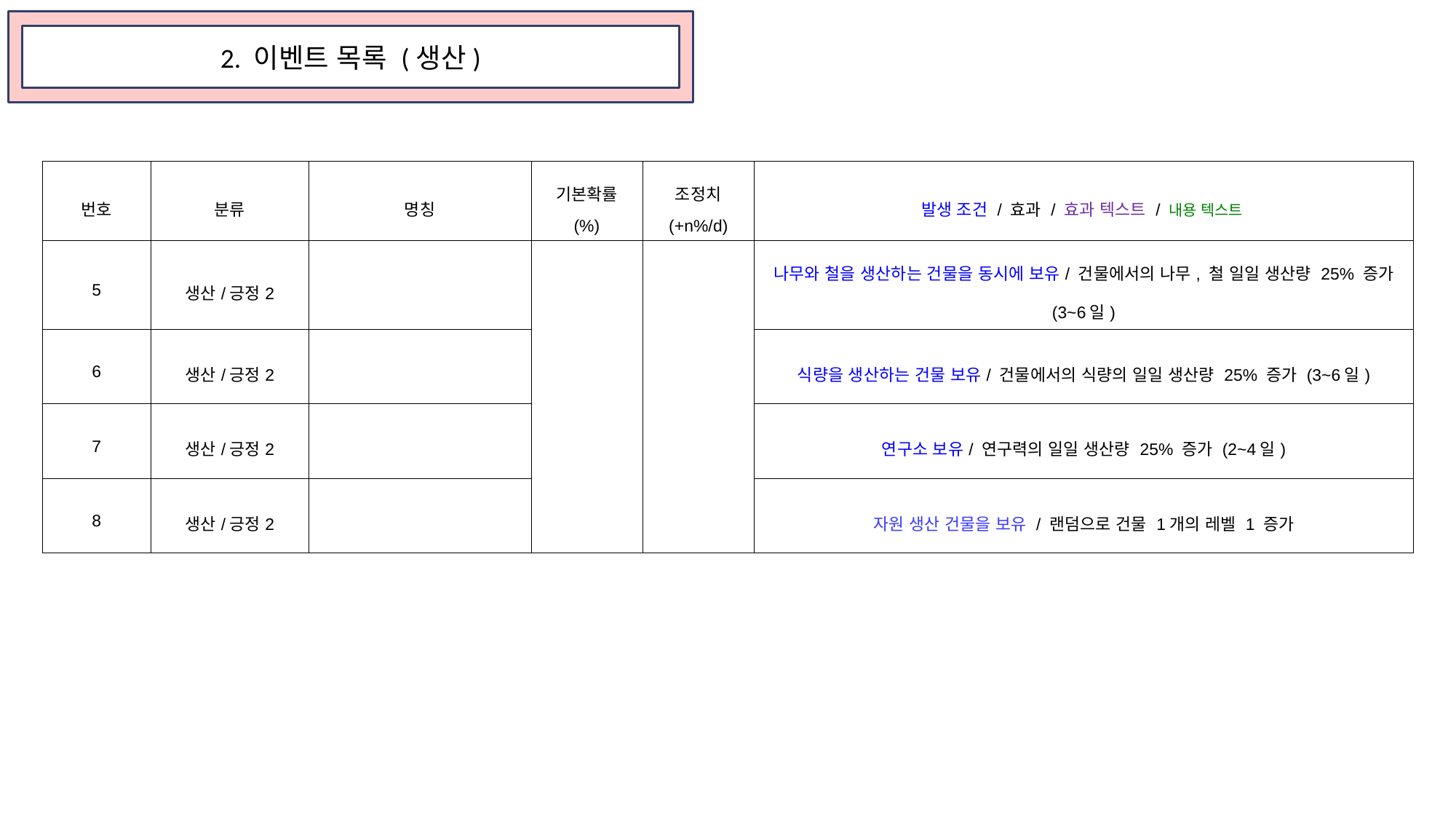

2. 이벤트 목록 (생산)
| 번호 | 분류 | 명칭 | 기본확률 (%) | 조정치 (+n%/d) | 발생 조건 / 효과 / 효과 텍스트 / 내용 텍스트 |
| --- | --- | --- | --- | --- | --- |
| 5 | 생산/긍정2 |  |  |  | 나무와 철을 생산하는 건물을 동시에 보유/ 건물에서의 나무, 철 일일 생산량 25% 증가 (3~6일) |
| 6 | 생산/긍정2 |  |  |  | 식량을 생산하는 건물 보유/ 건물에서의 식량의 일일 생산량 25% 증가 (3~6일) |
| 7 | 생산/긍정2 |  |  |  | 연구소 보유/ 연구력의 일일 생산량 25% 증가 (2~4일) |
| 8 | 생산/긍정2 |  |  |  | 자원 생산 건물을 보유 / 랜덤으로 건물 1개의 레벨 1 증가 |